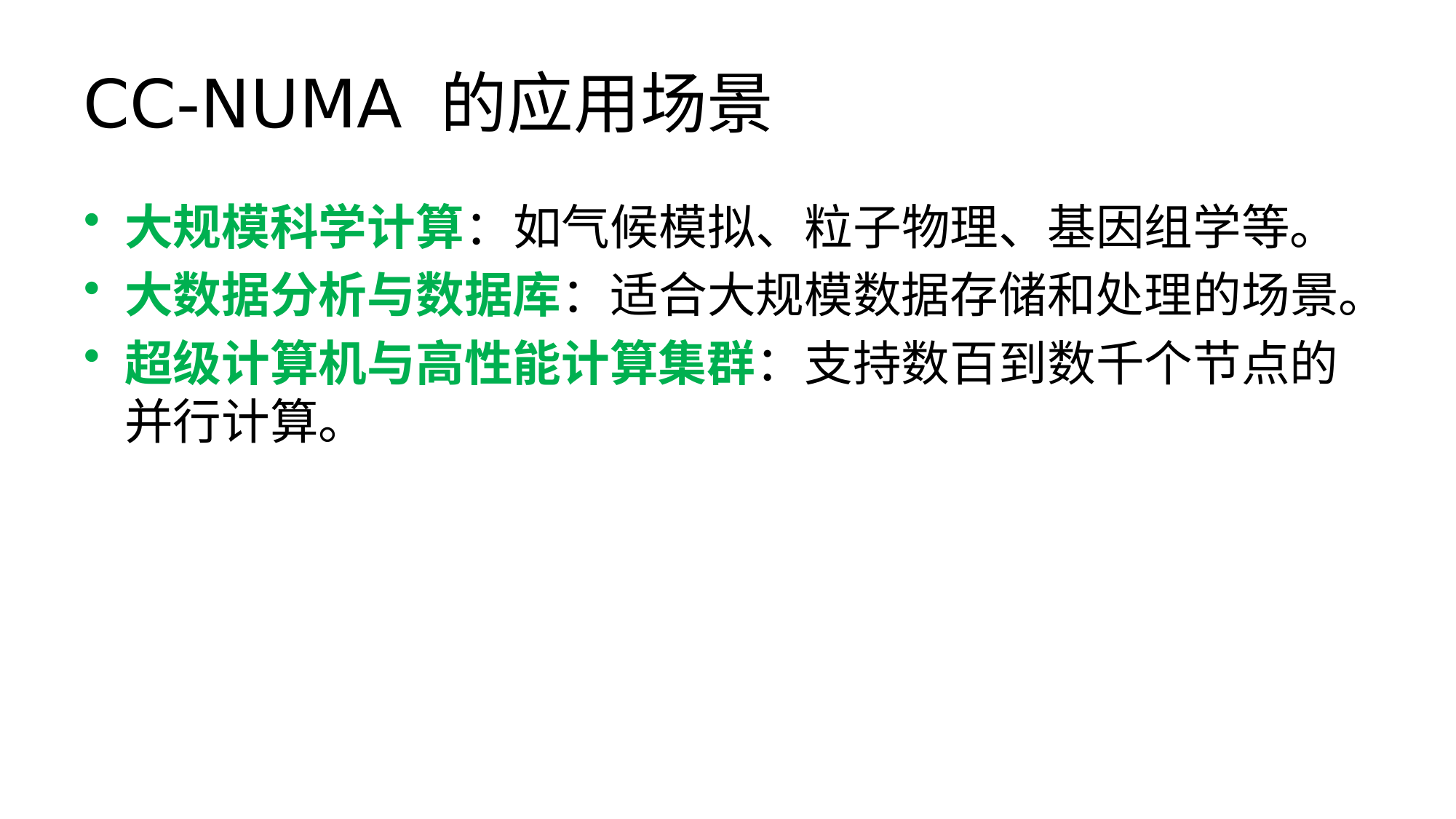

# CC-NUMA 的应用场景
大规模科学计算：如气候模拟、粒子物理、基因组学等。
大数据分析与数据库：适合大规模数据存储和处理的场景。
超级计算机与高性能计算集群：支持数百到数千个节点的并行计算。
33